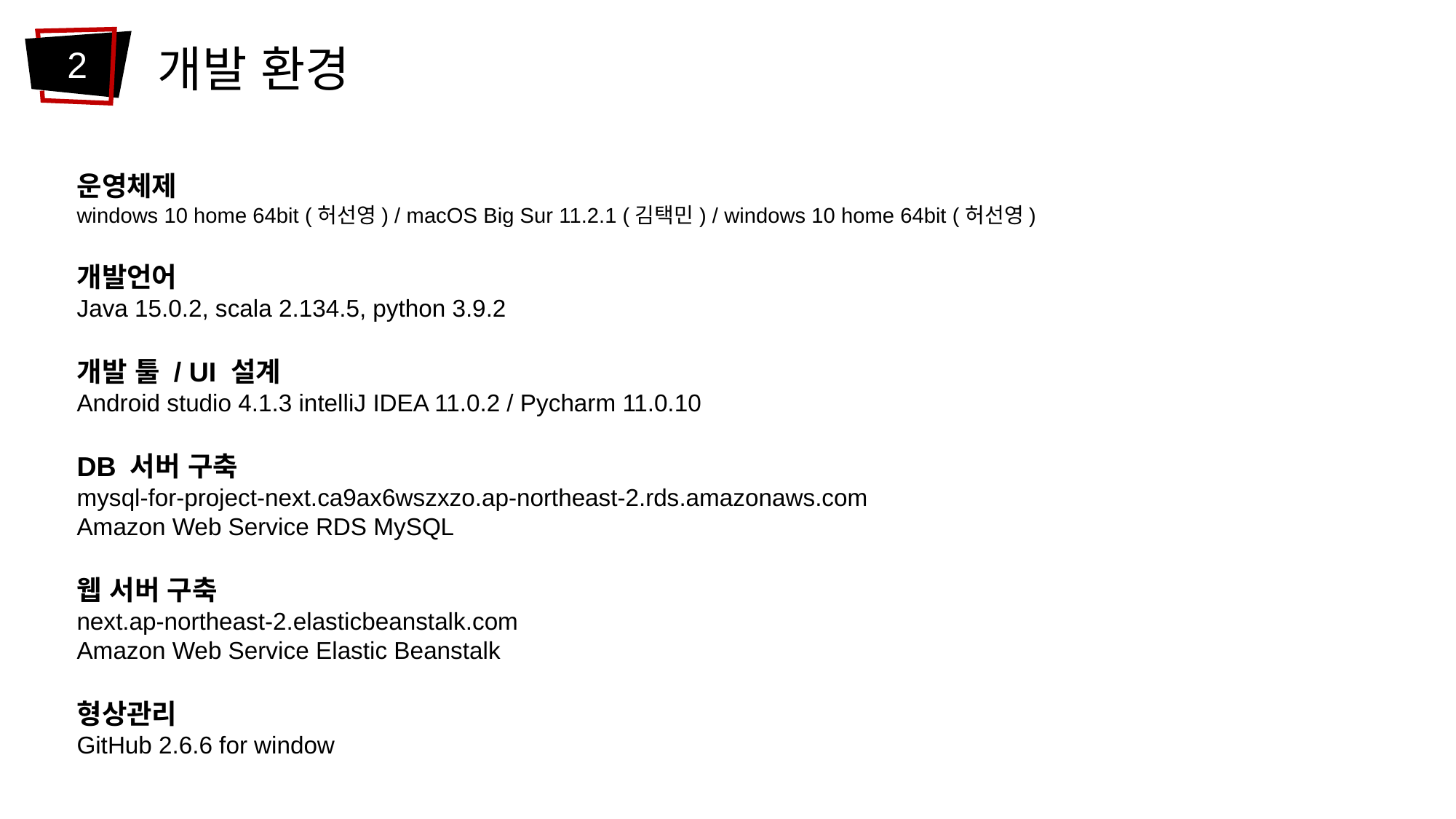

개발 환경
2
운영체제
windows 10 home 64bit (허선영) / macOS Big Sur 11.2.1 (김택민) / windows 10 home 64bit (허선영)

개발언어
Java 15.0.2, scala 2.134.5, python 3.9.2

개발 툴 / UI 설계
Android studio 4.1.3 intelliJ IDEA 11.0.2 / Pycharm 11.0.10

DB 서버 구축
mysql-for-project-next.ca9ax6wszxzo.ap-northeast-2.rds.amazonaws.com
Amazon Web Service RDS MySQL

웹 서버 구축
next.ap-northeast-2.elasticbeanstalk.com
Amazon Web Service Elastic Beanstalk

형상관리
GitHub 2.6.6 for window